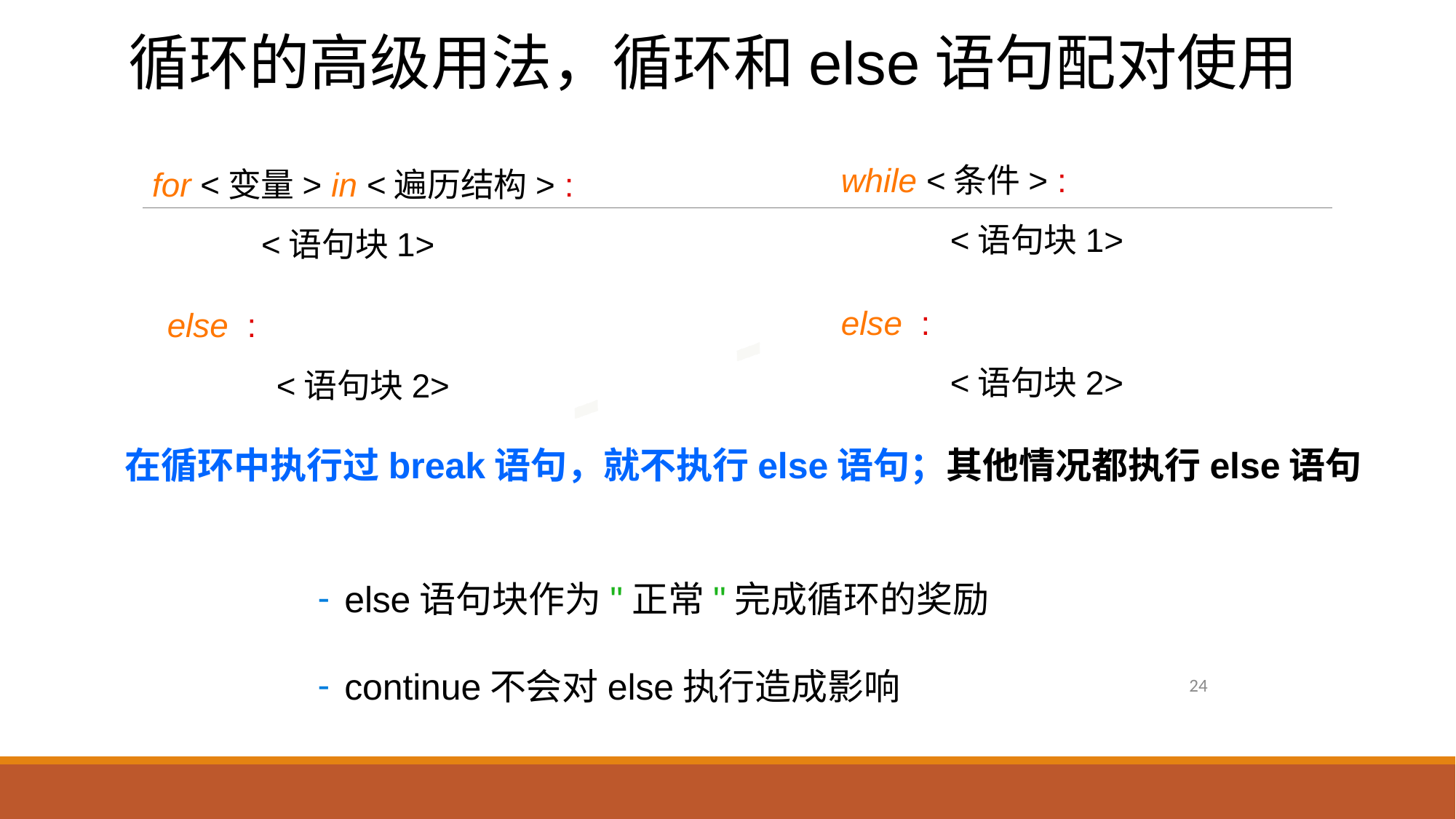

循环的高级用法，循环和else语句配对使用
while <条件> :
	<语句块1>
for <变量> in <遍历结构> :
	<语句块1>
else  :
	<语句块2>
else  :
	<语句块2>

在循环中执行过break语句，就不执行else语句；其他情况都执行else语句
else语句块作为"正常"完成循环的奖励

continue不会对else执行造成影响
24